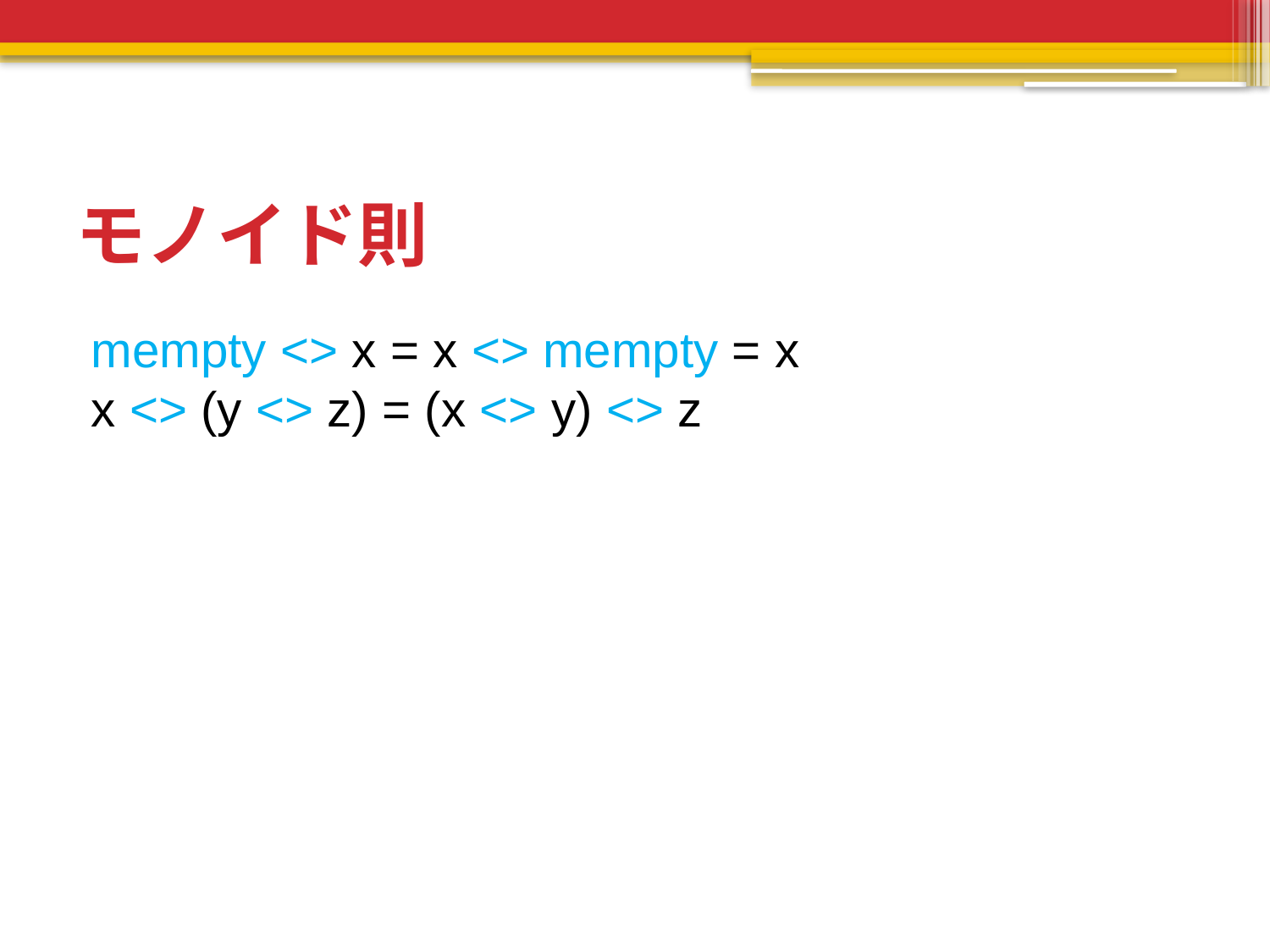

# モノイド則
mempty <> x = x <> mempty = x
x <> (y <> z) = (x <> y) <> z